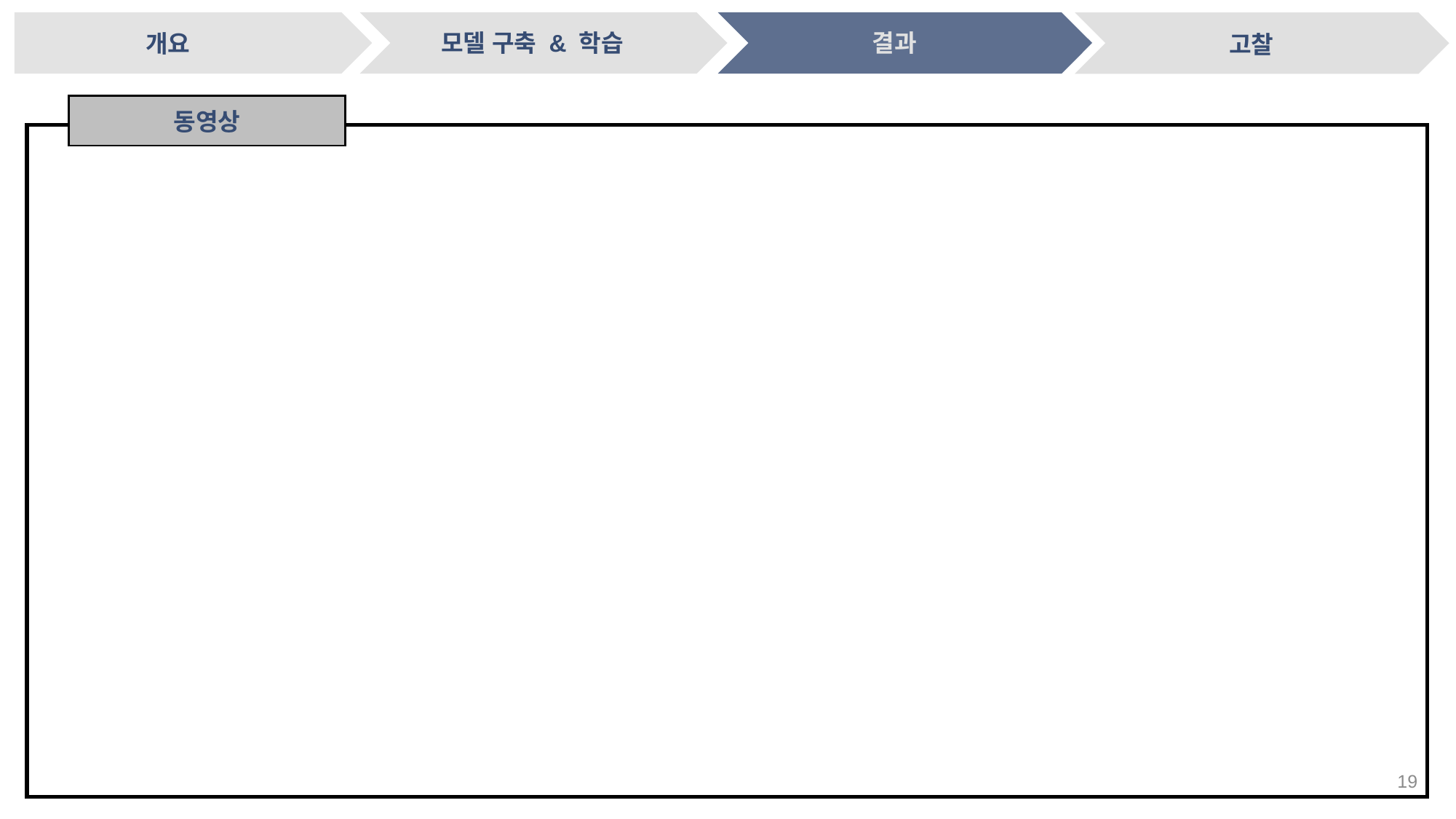

결과
모델 구축 & 학습
개요
고찰
동영상

19